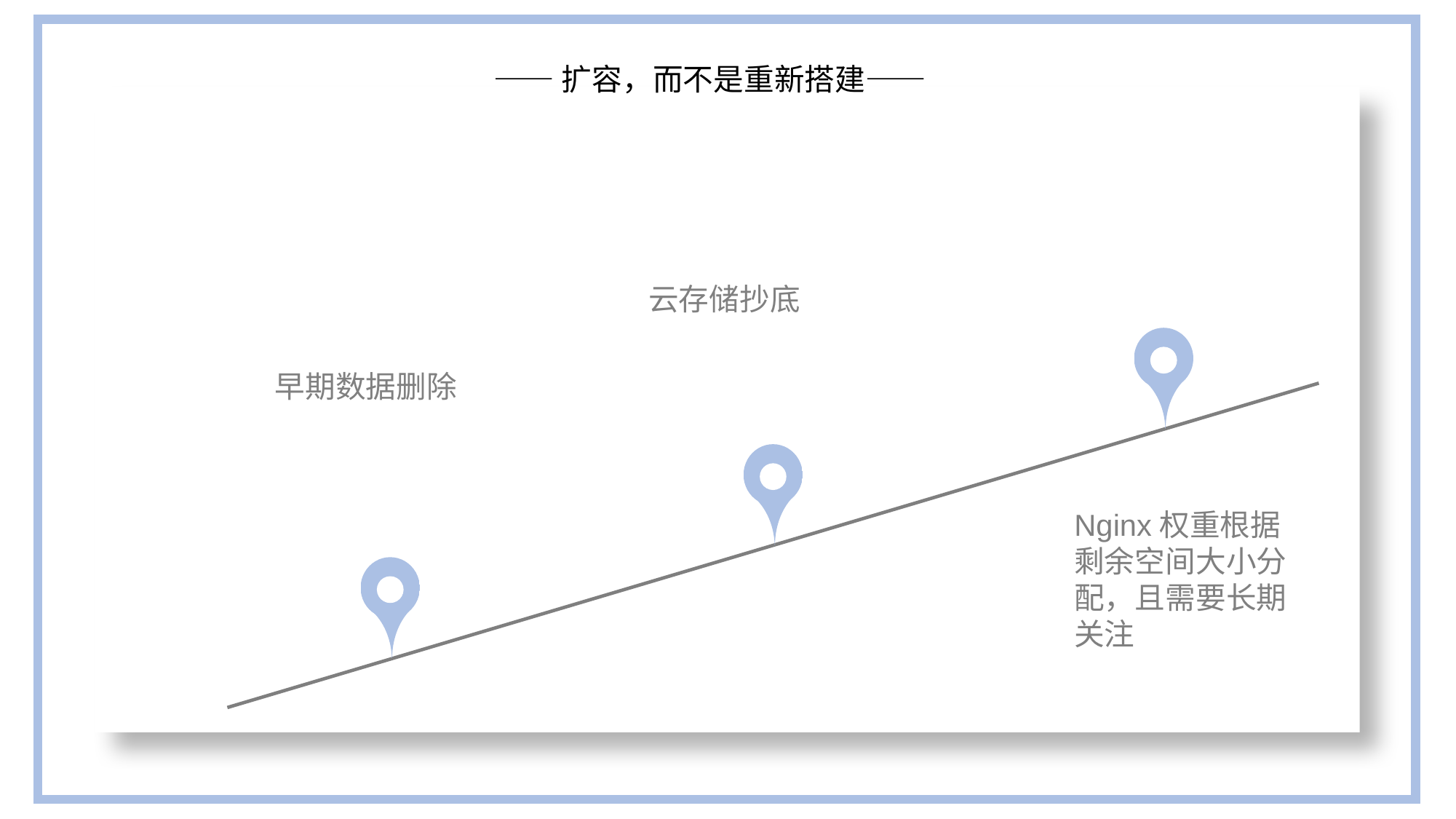

——扩容，而不是重新搭建——

云存储抄底

早期数据删除

Nginx权重根据剩余空间大小分配，且需要长期关注